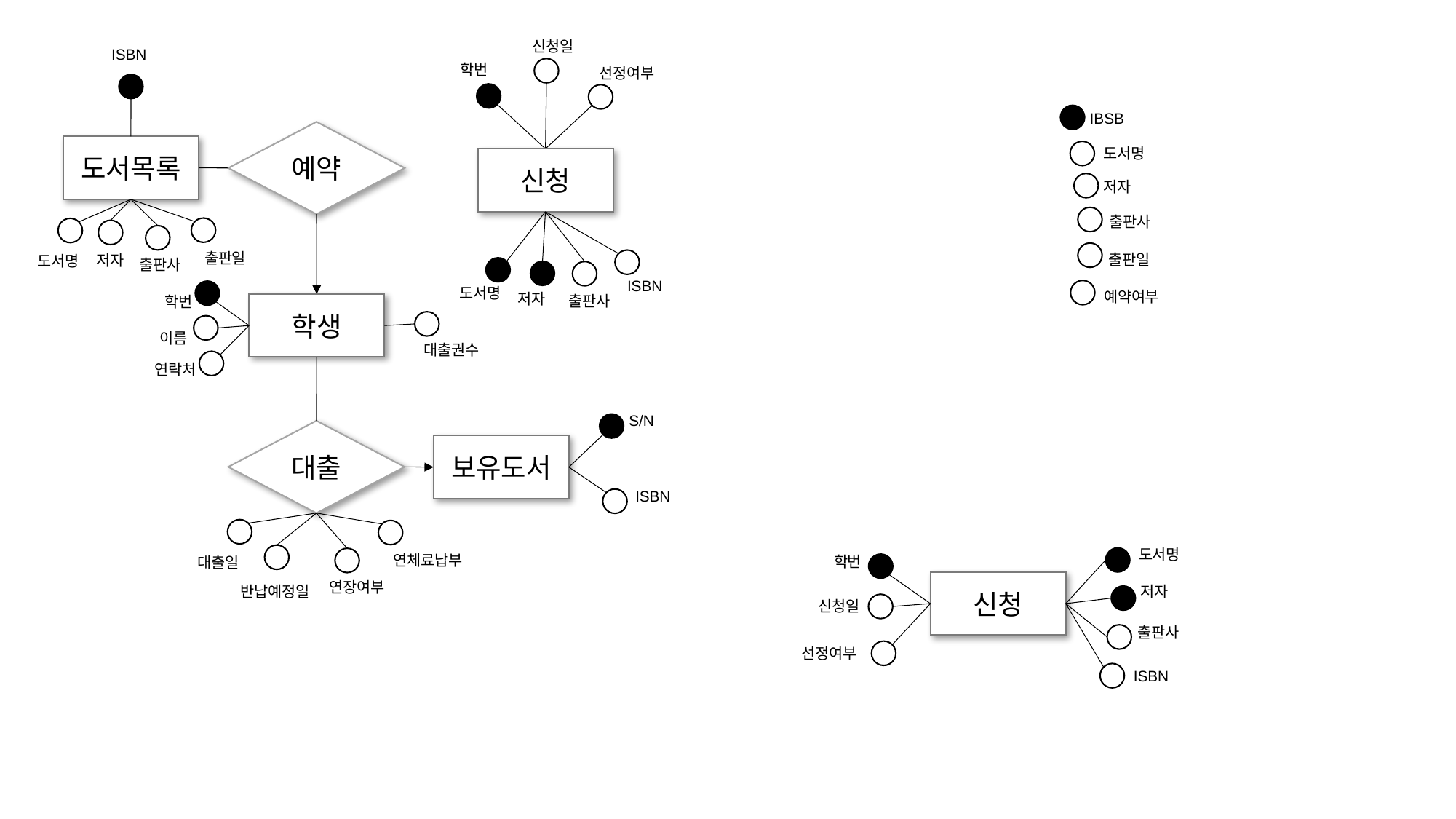

신청일

학번

선정여부

신청

ISBN

출판사
도서명
저자
ISBN

도서목록

출판일

도서명

저자

출판사
IBSB

예약
도서명

저자

출판사

출판일

예약여부

학번
학생

대출권수

이름

연락처
S/N

대출

대출일

연체료납부

반납예정일

연장여부
보유도서
ISBN

도서명

학번

신청
저자

신청일

출판사

선정여부

ISBN